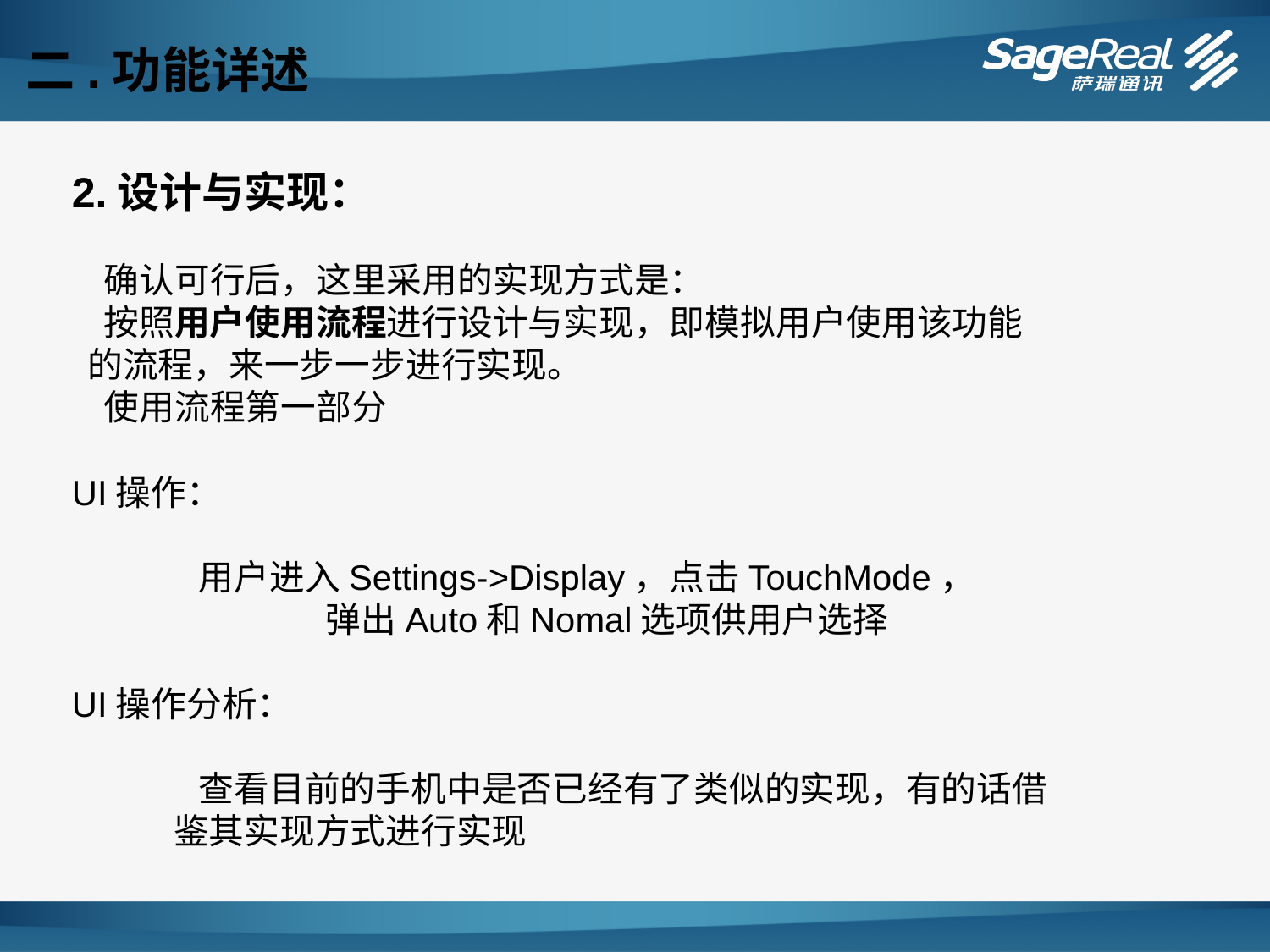

二.功能详述
2.设计与实现：

   确认可行后，这里采用的实现方式是：
   按照用户使用流程进行设计与实现，即模拟用户使用该功能      的流程，来一步一步进行实现。
   使用流程第一部分

UI操作：

	用户进入Settings->Display，点击TouchMode，		弹出Auto和Nomal选项供用户选择

UI操作分析：

	查看目前的手机中是否已经有了类似的实现，有的话借              鉴其实现方式进行实现